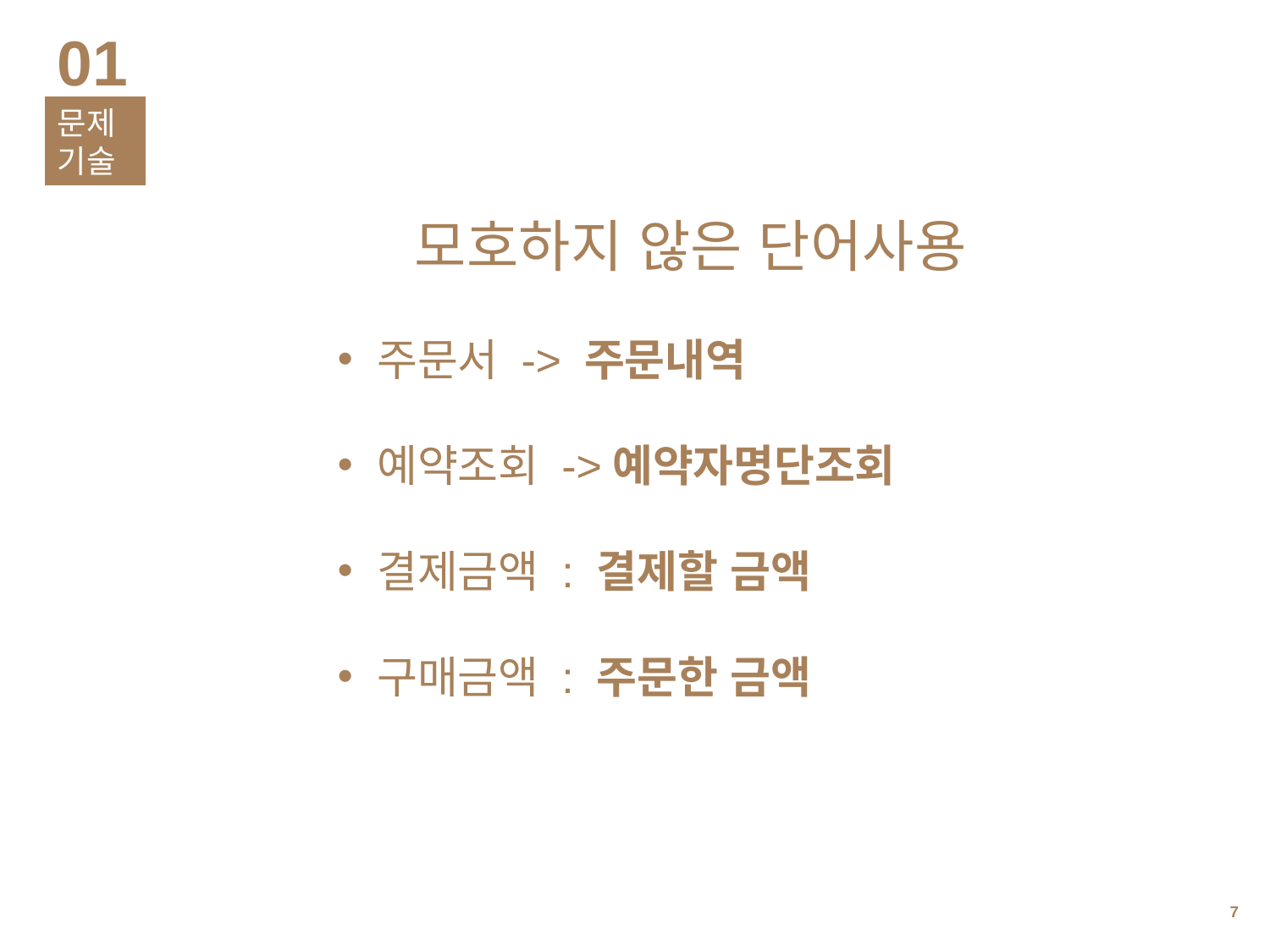

01
문제기술
모호하지 않은 단어사용
주문서 -> 주문내역

예약조회 ->예약자명단조회

결제금액 : 결제할 금액

구매금액 : 주문한 금액
7